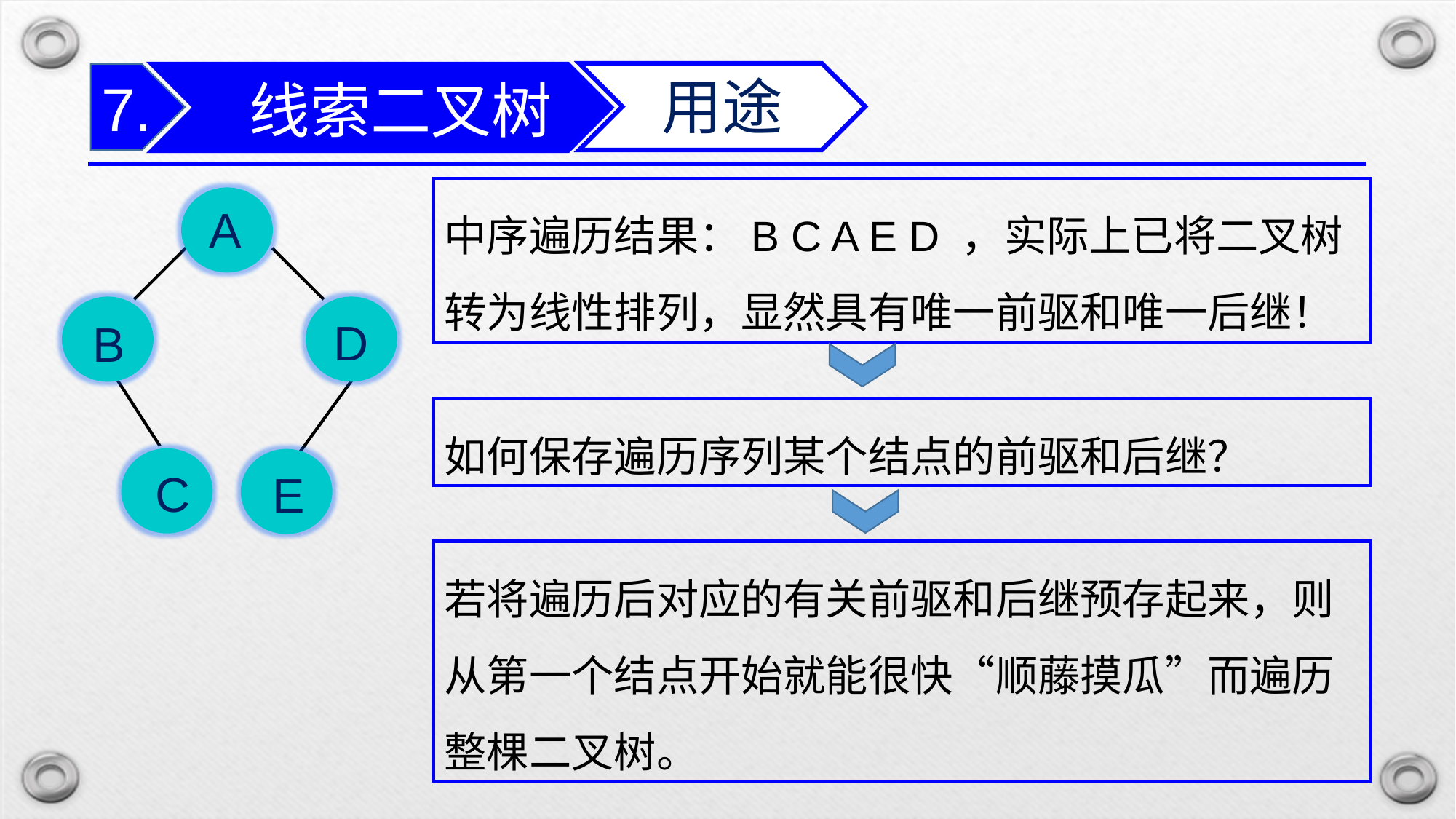

线索二叉树

用途
7.
中序遍历结果：B C A E D ，实际上已将二叉树转为线性排列，显然具有唯一前驱和唯一后继！

A

B

D

C

E

如何保存遍历序列某个结点的前驱和后继？

若将遍历后对应的有关前驱和后继预存起来，则从第一个结点开始就能很快“顺藤摸瓜”而遍历整棵二叉树。